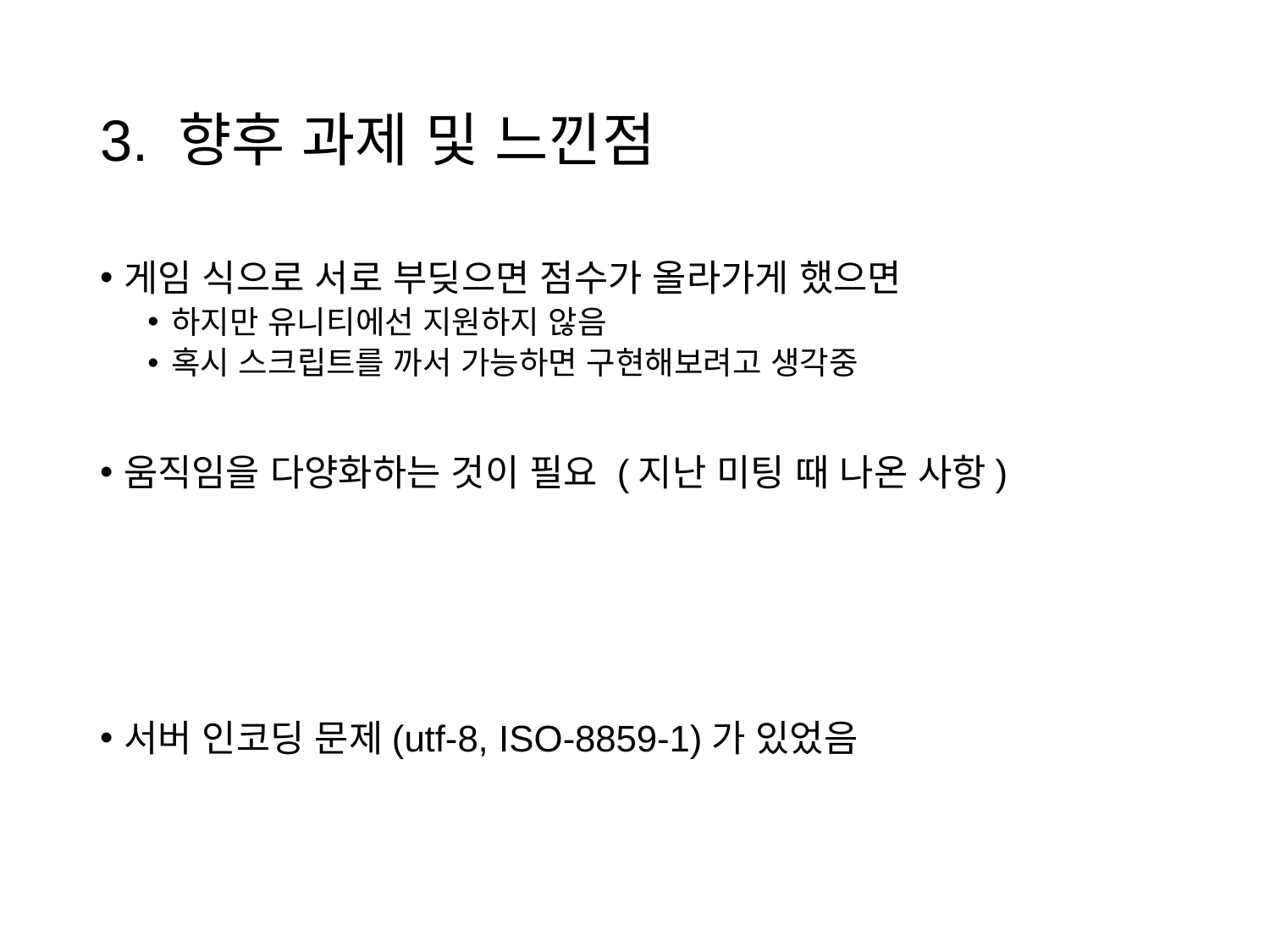

# 3. 향후 과제 및 느낀점
게임 식으로 서로 부딪으면 점수가 올라가게 했으면
하지만 유니티에선 지원하지 않음
혹시 스크립트를 까서 가능하면 구현해보려고 생각중

움직임을 다양화하는 것이 필요 (지난 미팅 때 나온 사항)

서버 인코딩 문제(utf-8, ISO-8859-1)가 있었음